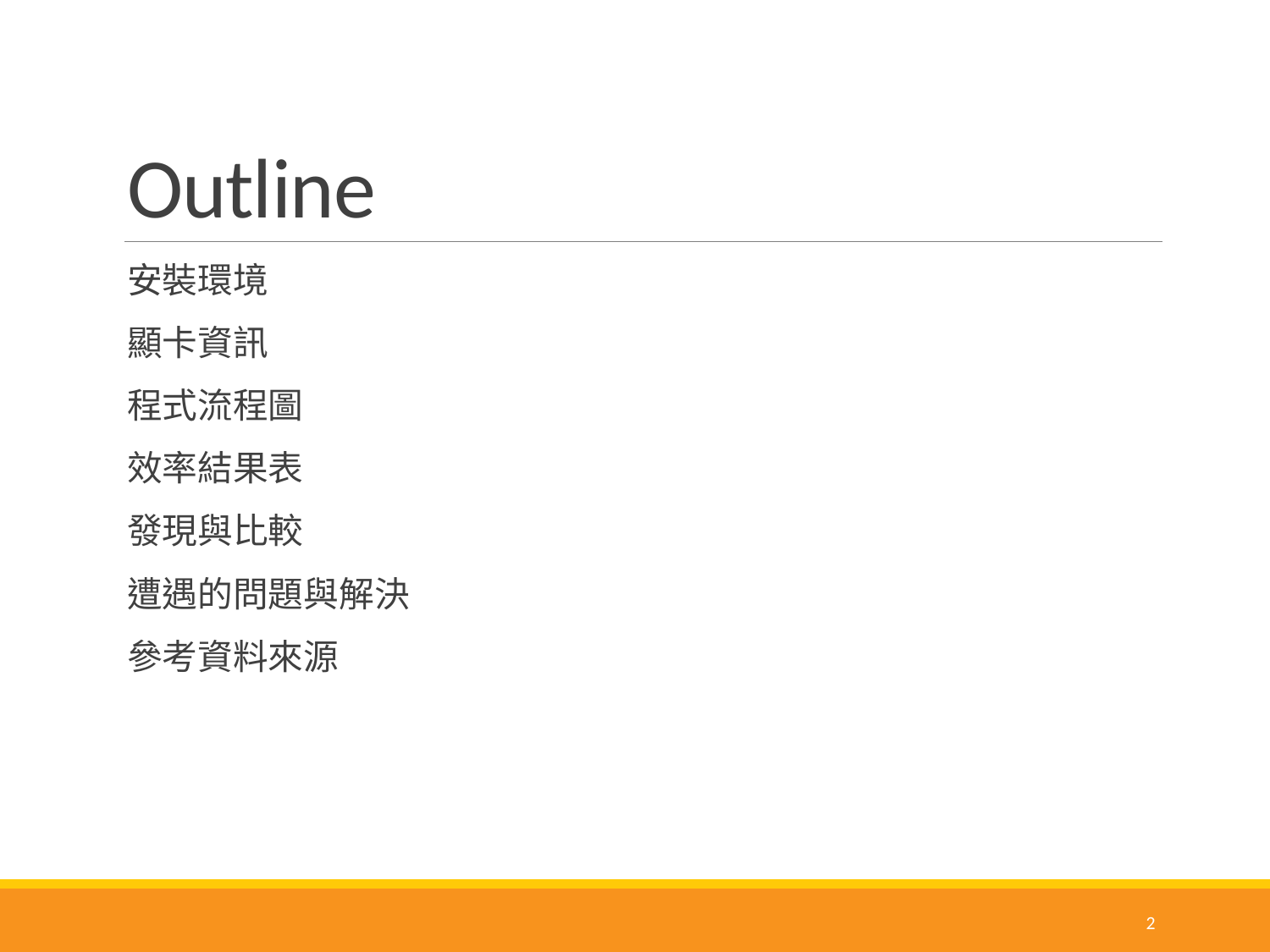

# Outline
安裝環境
顯卡資訊
程式流程圖
效率結果表
發現與比較
遭遇的問題與解決
參考資料來源
2